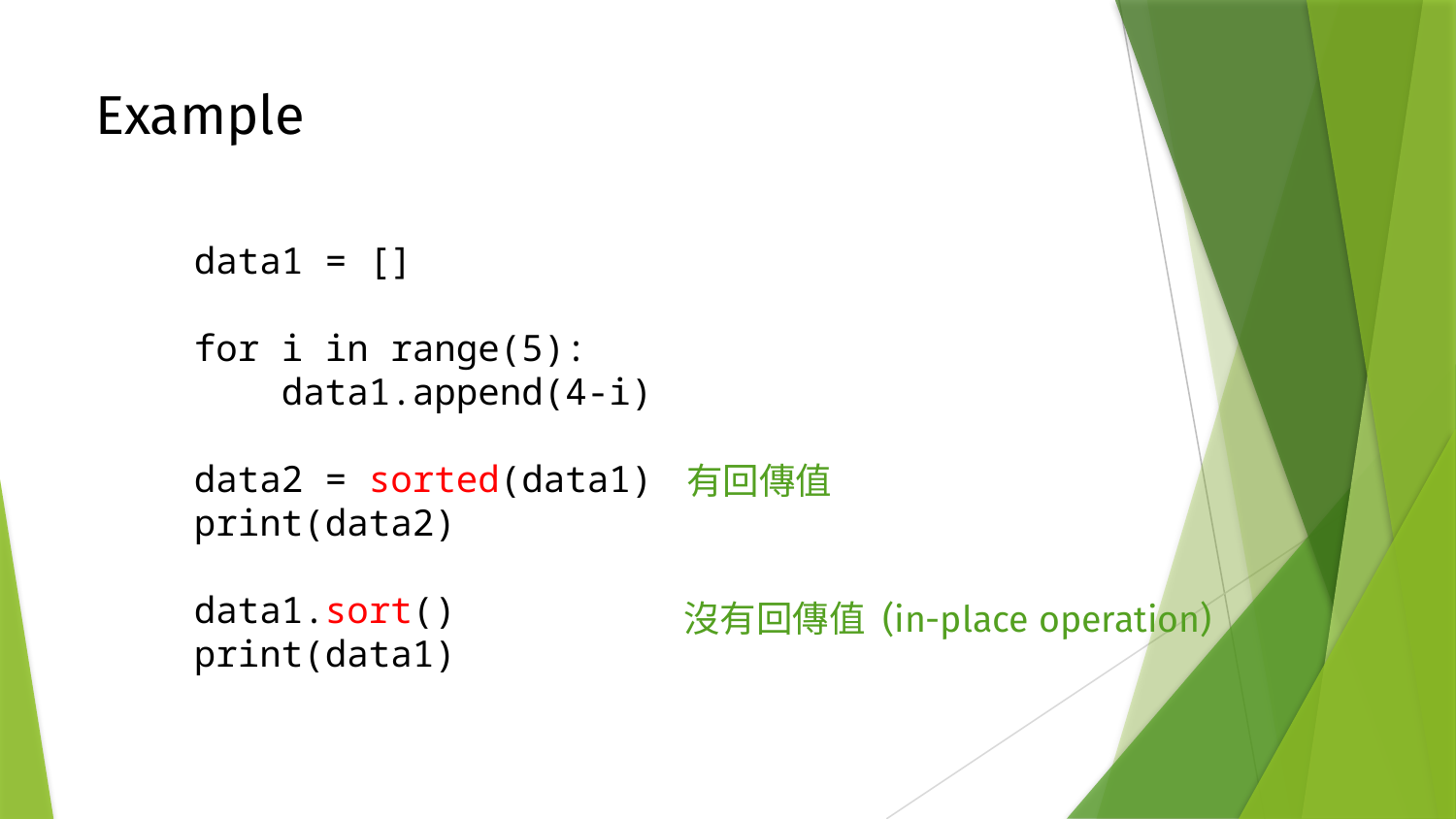

# Example
data1 = []

for i in range(5):
    data1.append(4-i)

data2 = sorted(data1)
print(data2)

data1.sort()
print(data1)
有回傳值
沒有回傳值 (in-place operation)